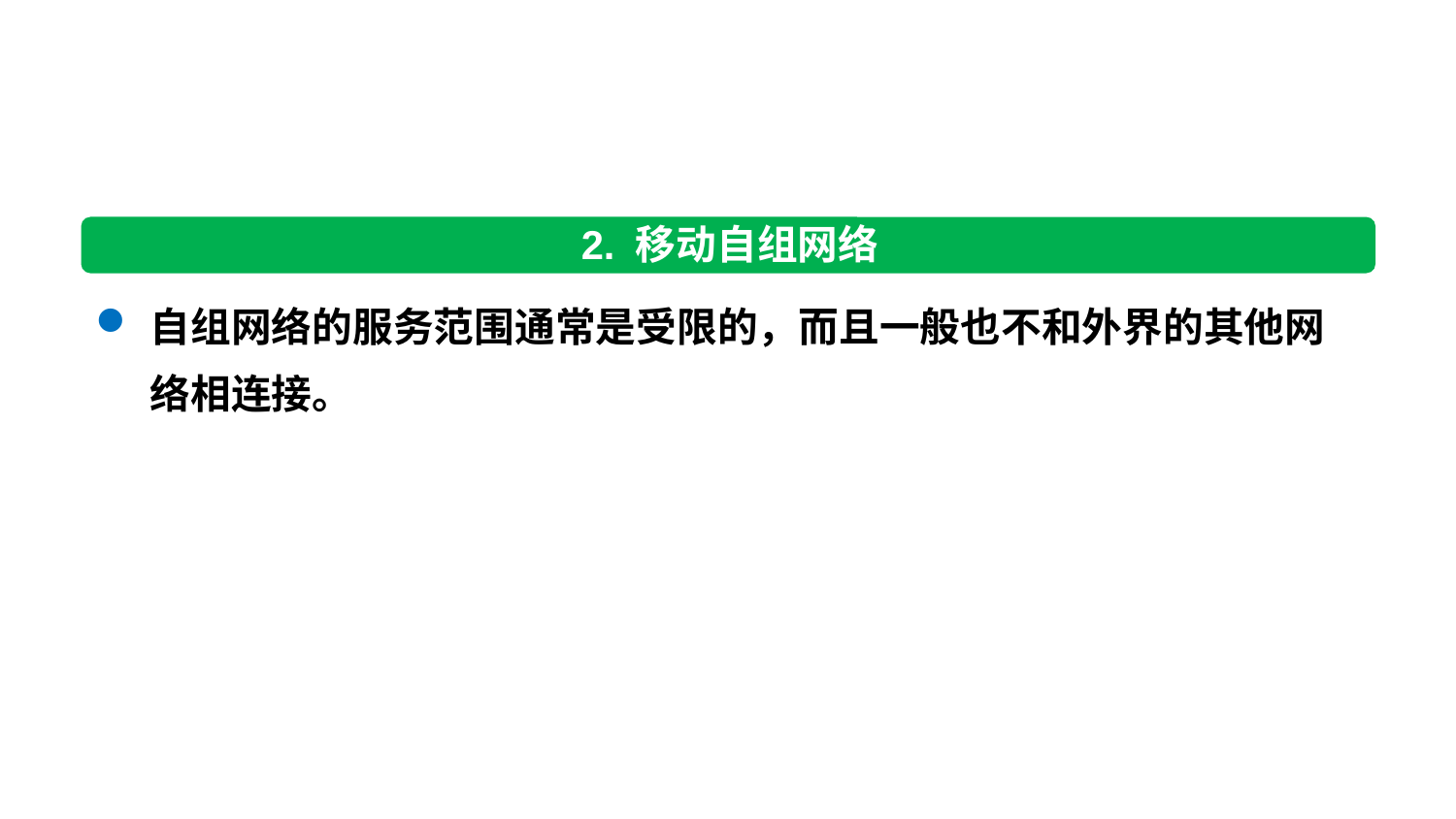

2. 移动自组网络

自组网络的服务范围通常是受限的，而且一般也不和外界的其他网络相连接。
21